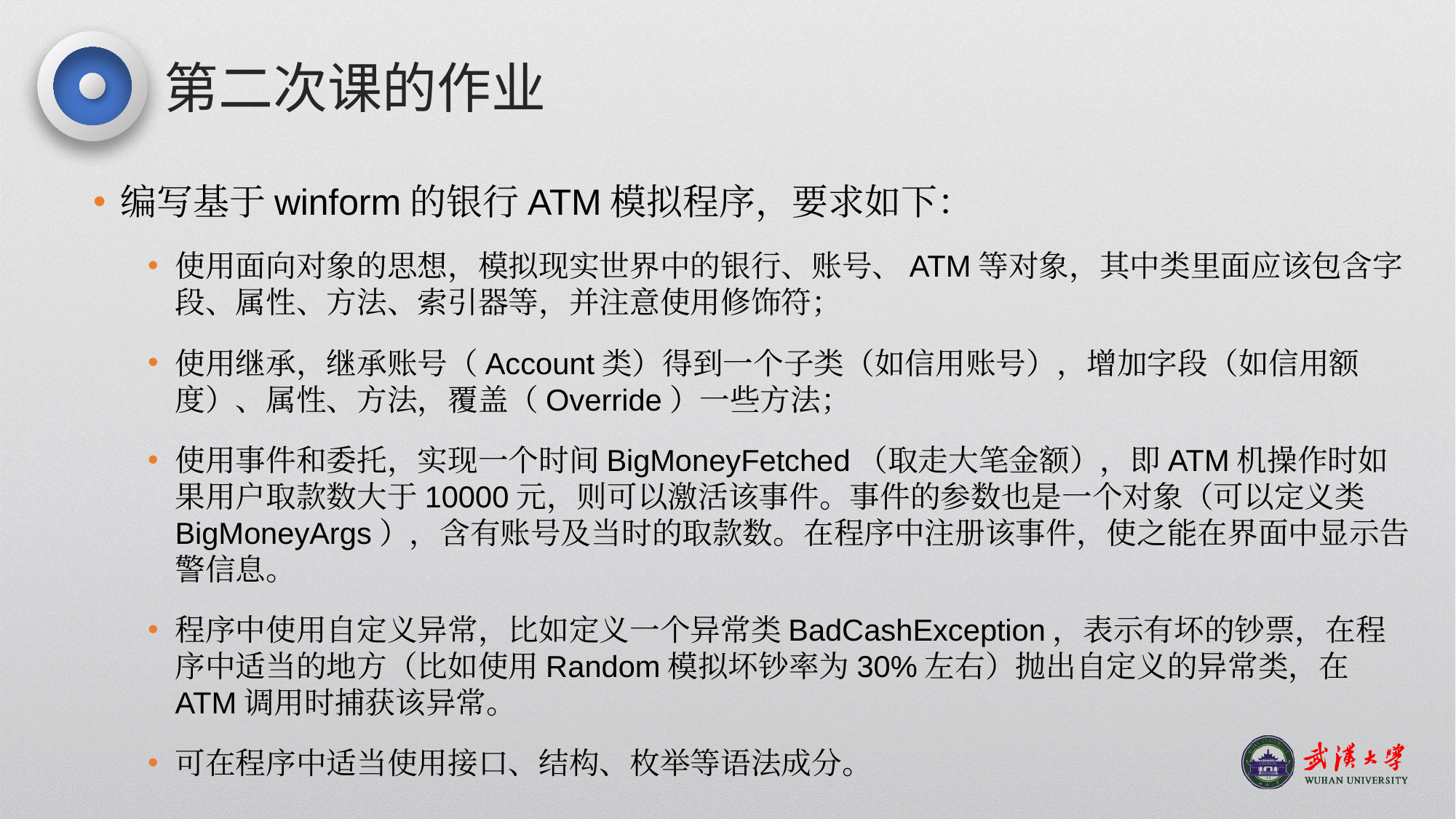

第二次课的作业
编写基于winform的银行ATM模拟程序，要求如下：
使用面向对象的思想，模拟现实世界中的银行、账号、ATM等对象，其中类里面应该包含字段、属性、方法、索引器等，并注意使用修饰符；
使用继承，继承账号（Account类）得到一个子类（如信用账号），增加字段（如信用额度）、属性、方法，覆盖（Override）一些方法；
使用事件和委托，实现一个时间BigMoneyFetched（取走大笔金额），即ATM机操作时如果用户取款数大于10000元，则可以激活该事件。事件的参数也是一个对象（可以定义类BigMoneyArgs），含有账号及当时的取款数。在程序中注册该事件，使之能在界面中显示告警信息。
程序中使用自定义异常，比如定义一个异常类BadCashException，表示有坏的钞票，在程序中适当的地方（比如使用Random模拟坏钞率为30%左右）抛出自定义的异常类，在ATM调用时捕获该异常。
可在程序中适当使用接口、结构、枚举等语法成分。